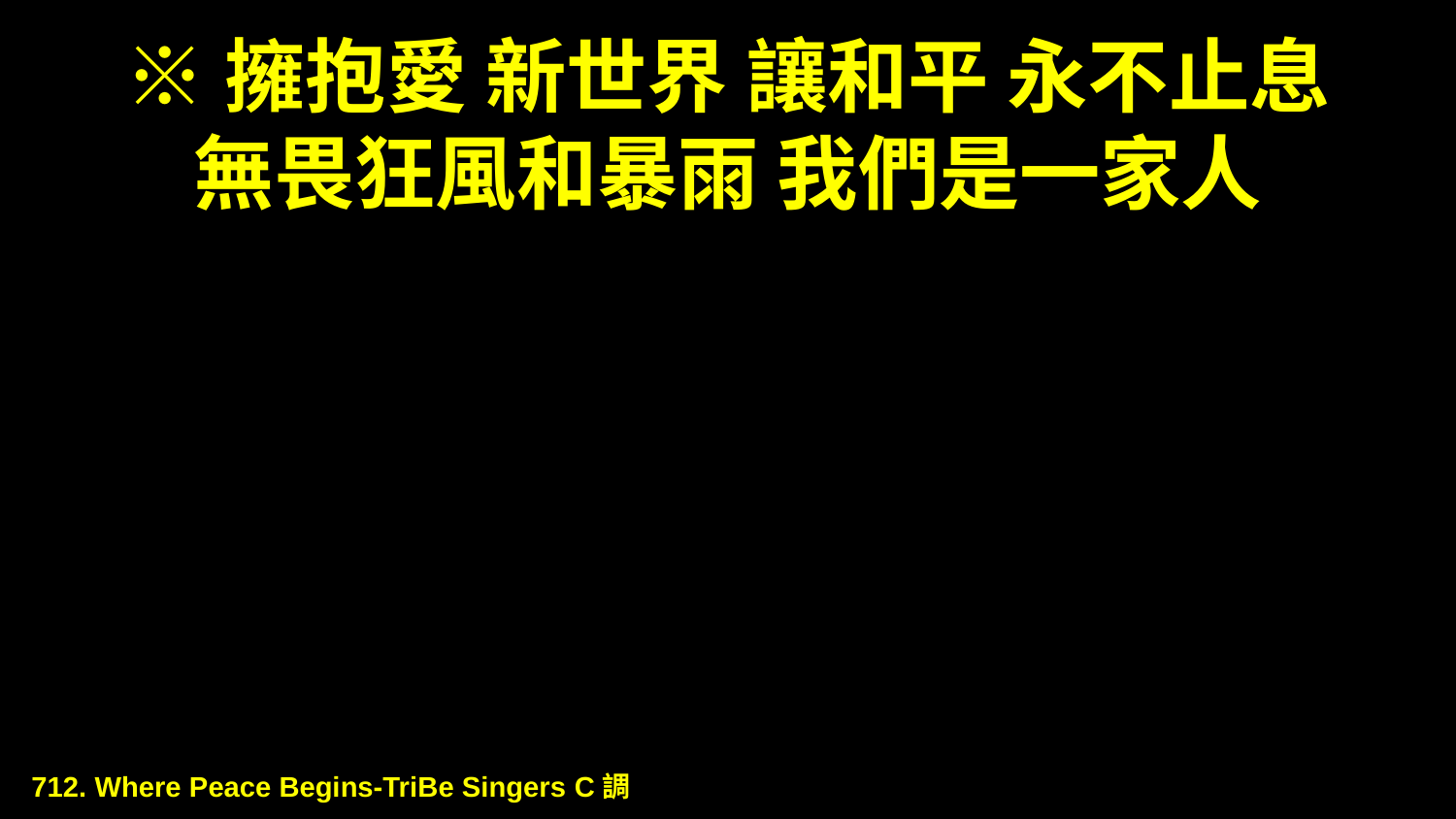

# ※擁抱愛 新世界 讓和平 永不止息 無畏狂風和暴雨 我們是一家人
712. Where Peace Begins-TriBe Singers C調